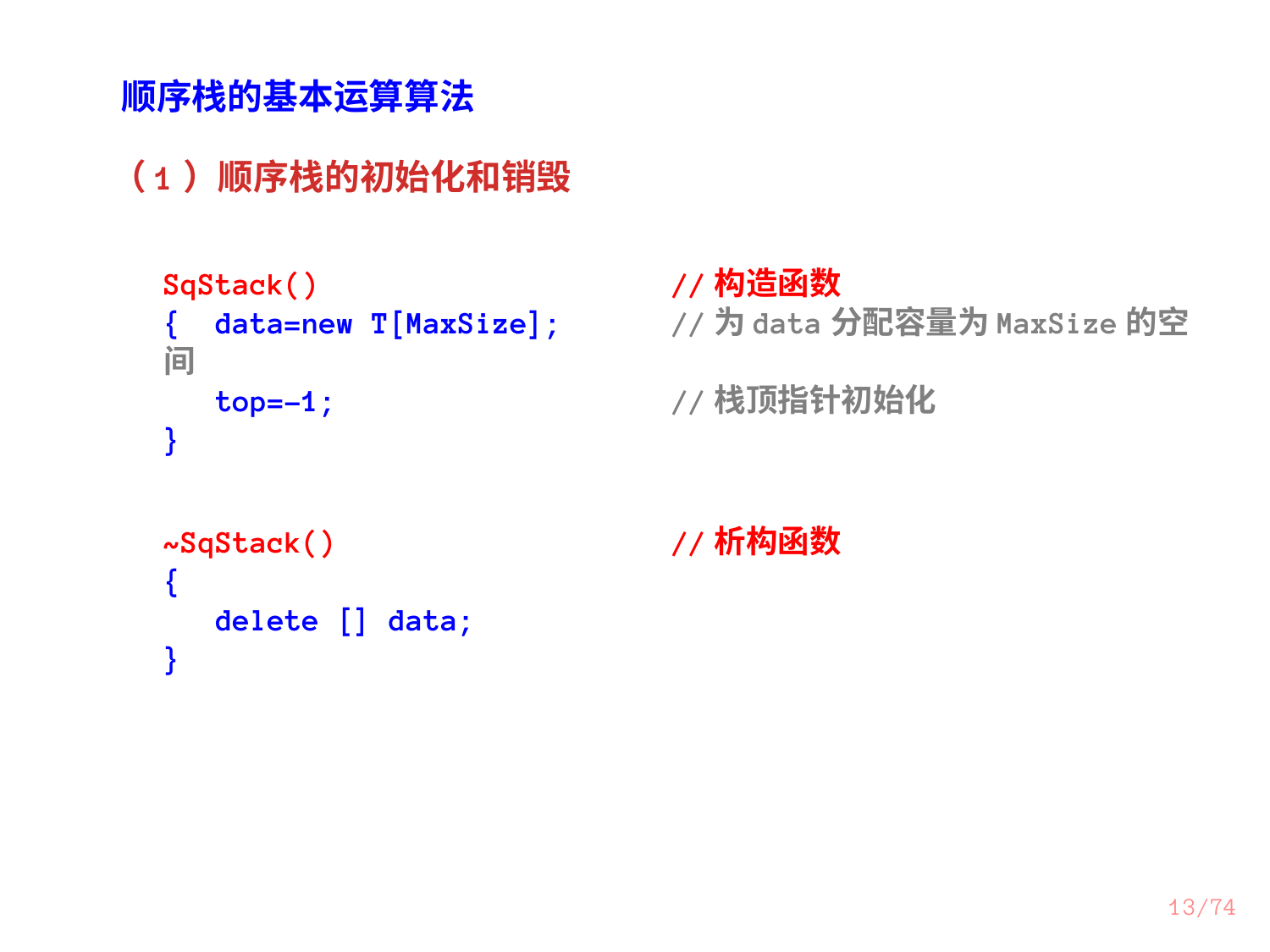

顺序栈的基本运算算法
（1）顺序栈的初始化和销毁
SqStack()			//构造函数
{  data=new T[MaxSize];	//为data分配容量为MaxSize的空间
   top=-1;			//栈顶指针初始化
}
~SqStack()			//析构函数
{
   delete [] data;
}
13/74